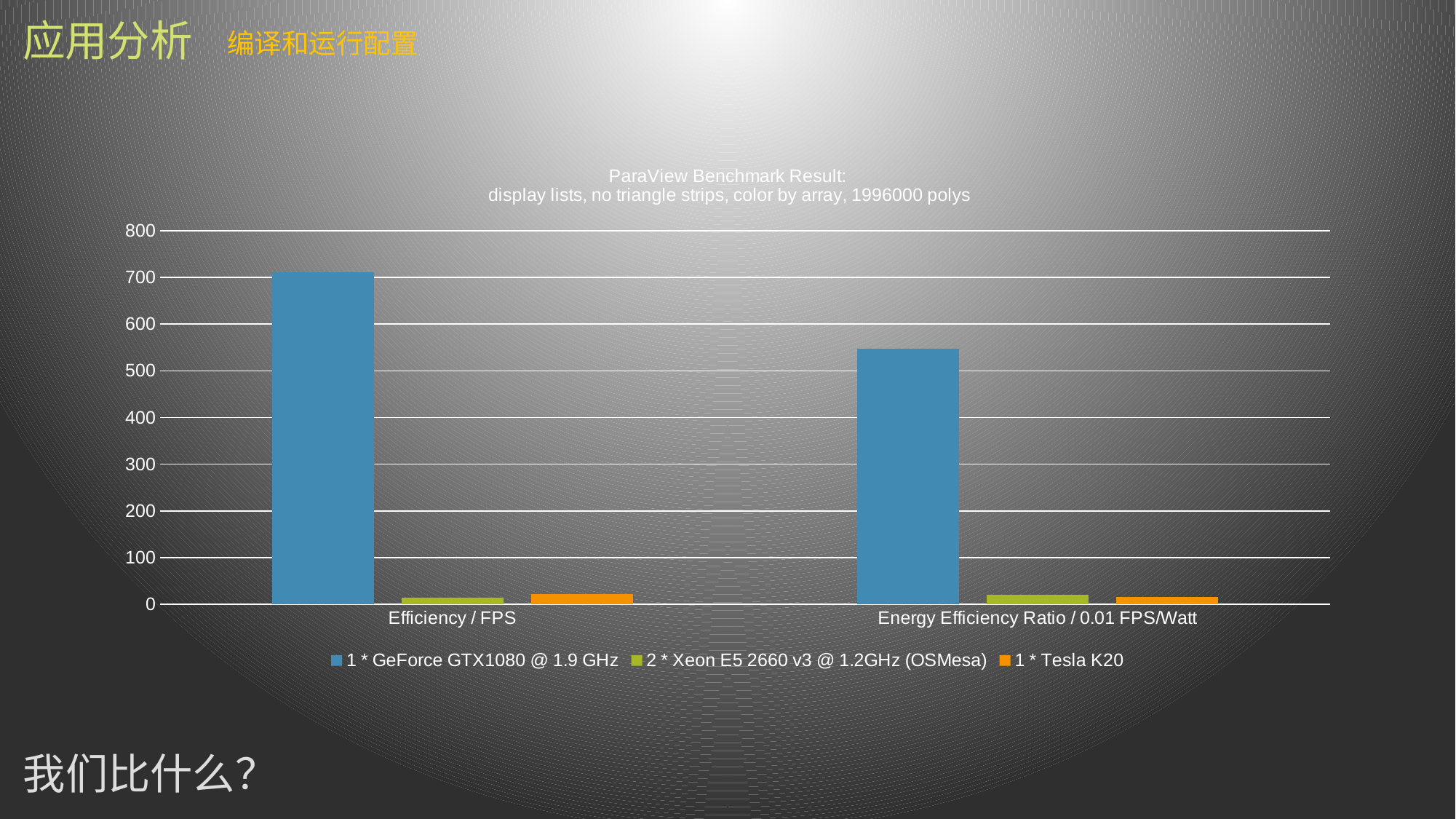

应用分析
编译和运行配置

### Chart: ParaView Benchmark Result:
 display lists, no triangle strips, color by array, 1996000 polys

| Category | 1 * GeForce GTX1080 @ 1.9 GHz | 2 * Xeon E5 2660 v3 @ 1.2GHz (OSMesa) | 1 * Tesla K20 |
|---|---|---|---|
| Efficiency / FPS | 711.0 | 14.0 | 22.0 |
| Energy Efficiency Ratio / 0.01 FPS/Watt | 547.0 | 20.0 | 16.0 |
我们比什么？